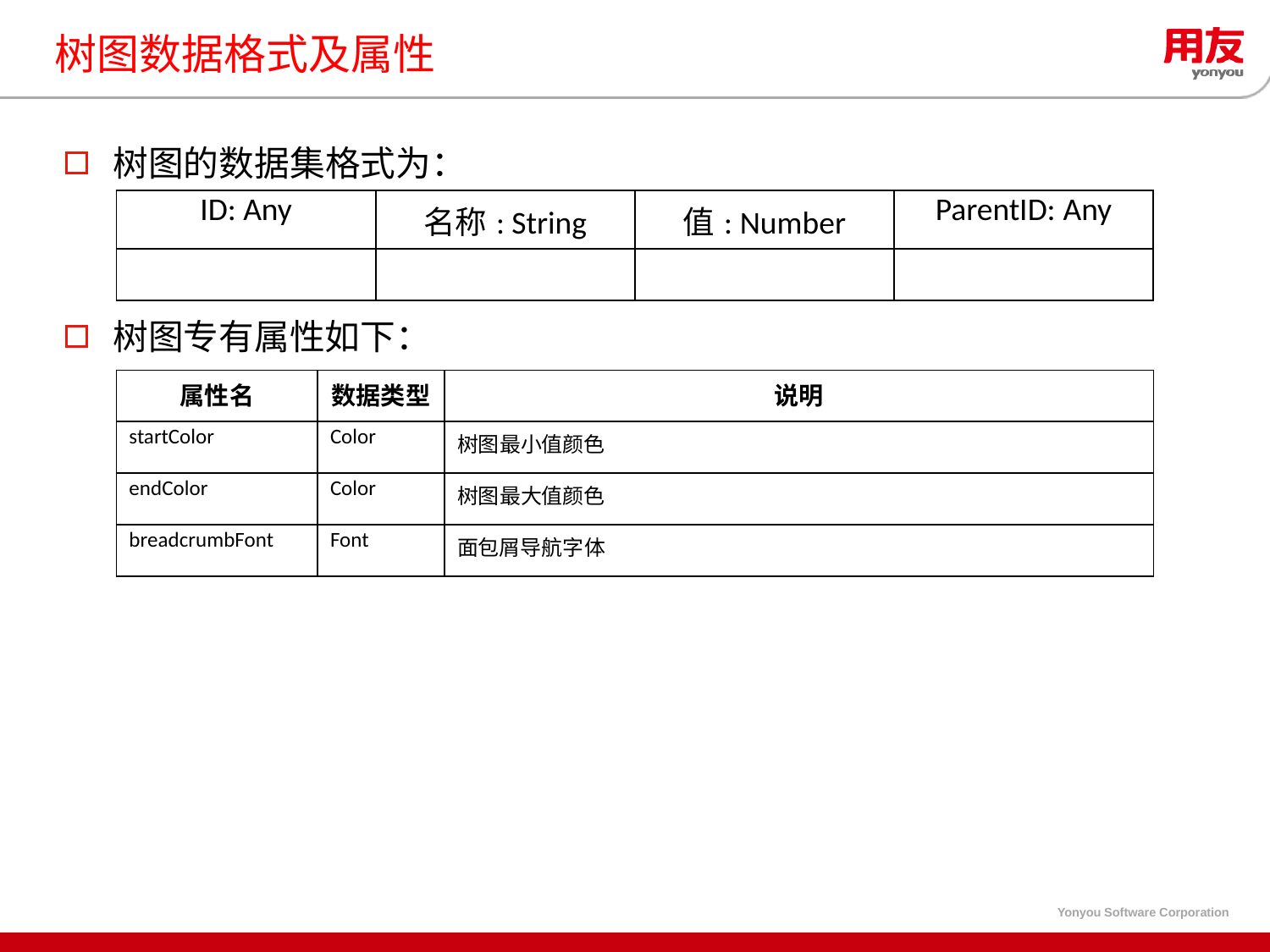

# 树图数据格式及属性
树图的数据集格式为：

树图专有属性如下：

| ID: Any | 名称: String | 值: Number | ParentID: Any |
| --- | --- | --- | --- |
|  |  |  |  |
| 属性名 | 数据类型 | 说明 |
| --- | --- | --- |
| startColor | Color | 树图最小值颜色 |
| endColor | Color | 树图最大值颜色 |
| breadcrumbFont | Font | 面包屑导航字体 |